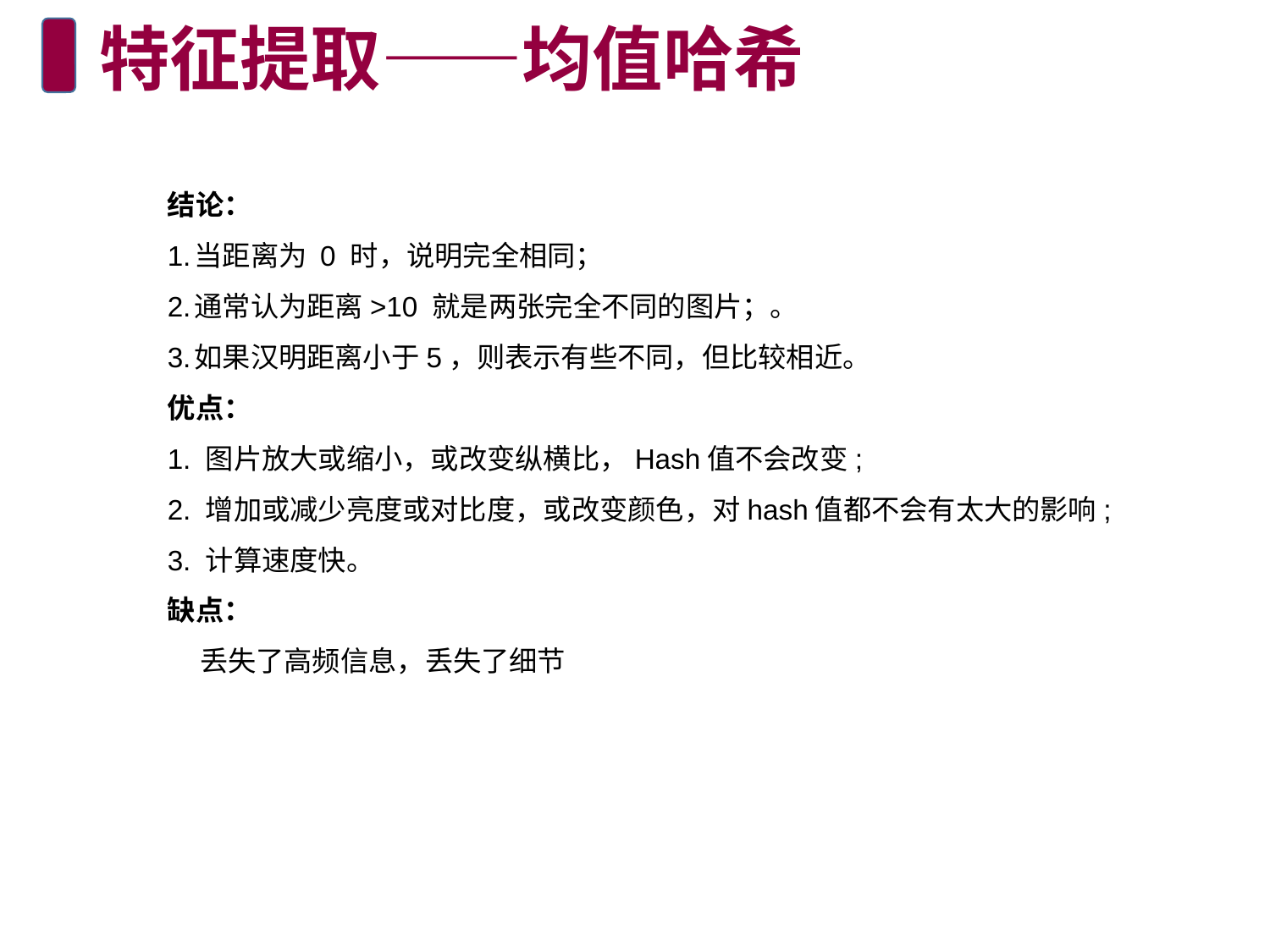

特征提取——均值哈希
结论：
当距离为 0 时，说明完全相同；
通常认为距离>10 就是两张完全不同的图片；。
如果汉明距离小于5，则表示有些不同，但比较相近。
优点：
1. 图片放大或缩小，或改变纵横比，Hash值不会改变;
2. 增加或减少亮度或对比度，或改变颜色，对hash值都不会有太大的影响;
3. 计算速度快。
缺点：
    丢失了高频信息，丢失了细节